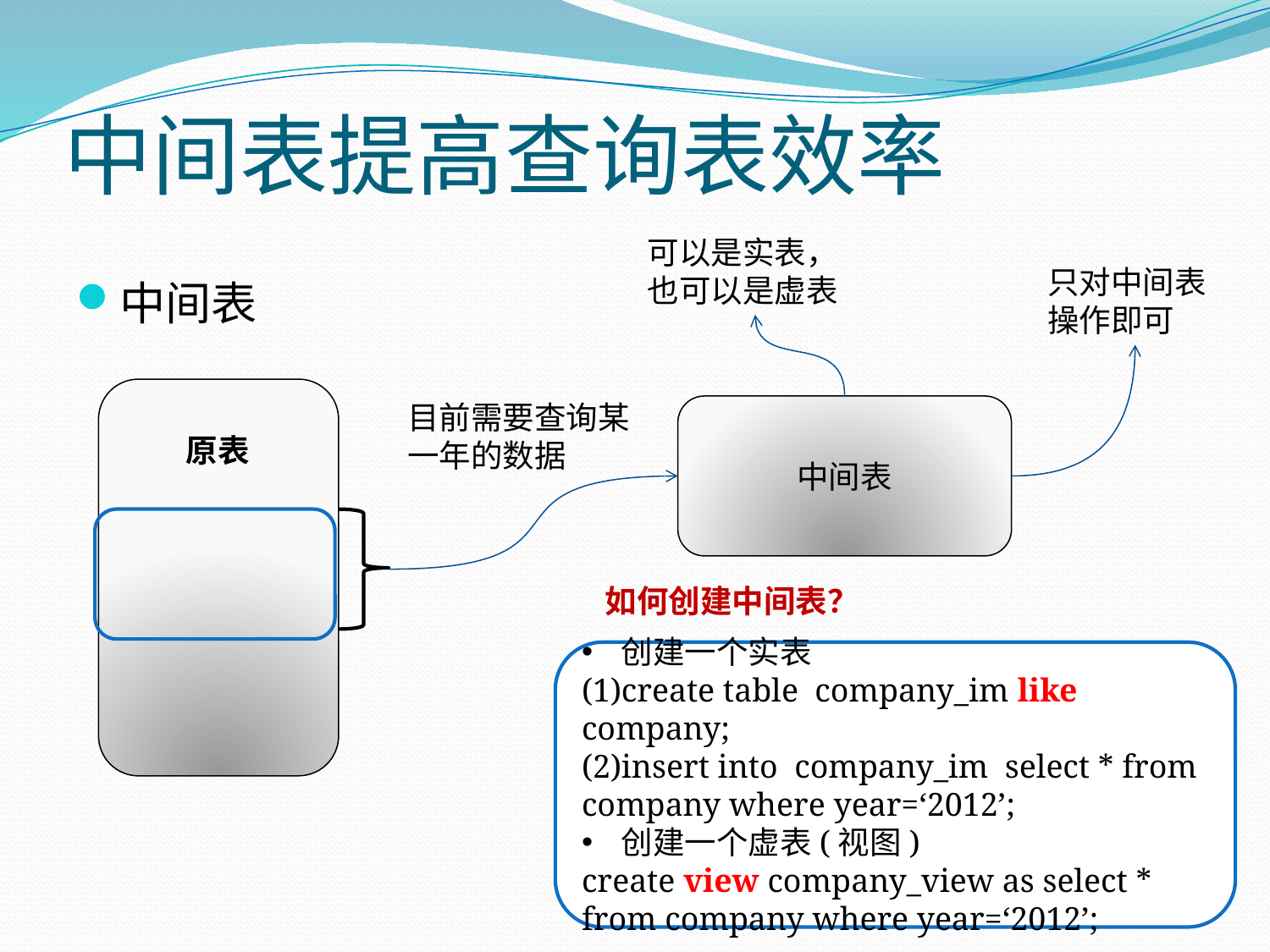

# 中间表提高查询表效率
可以是实表，也可以是虚表
只对中间表操作即可
中间表

目前需要查询某一年的数据
中间表
原表

如何创建中间表？
创建一个实表
(1)create table  company_im like company;
(2)insert into  company_im  select * from company where year=‘2012’;
创建一个虚表(视图)
create view company_view as select * from company where year=‘2012’;